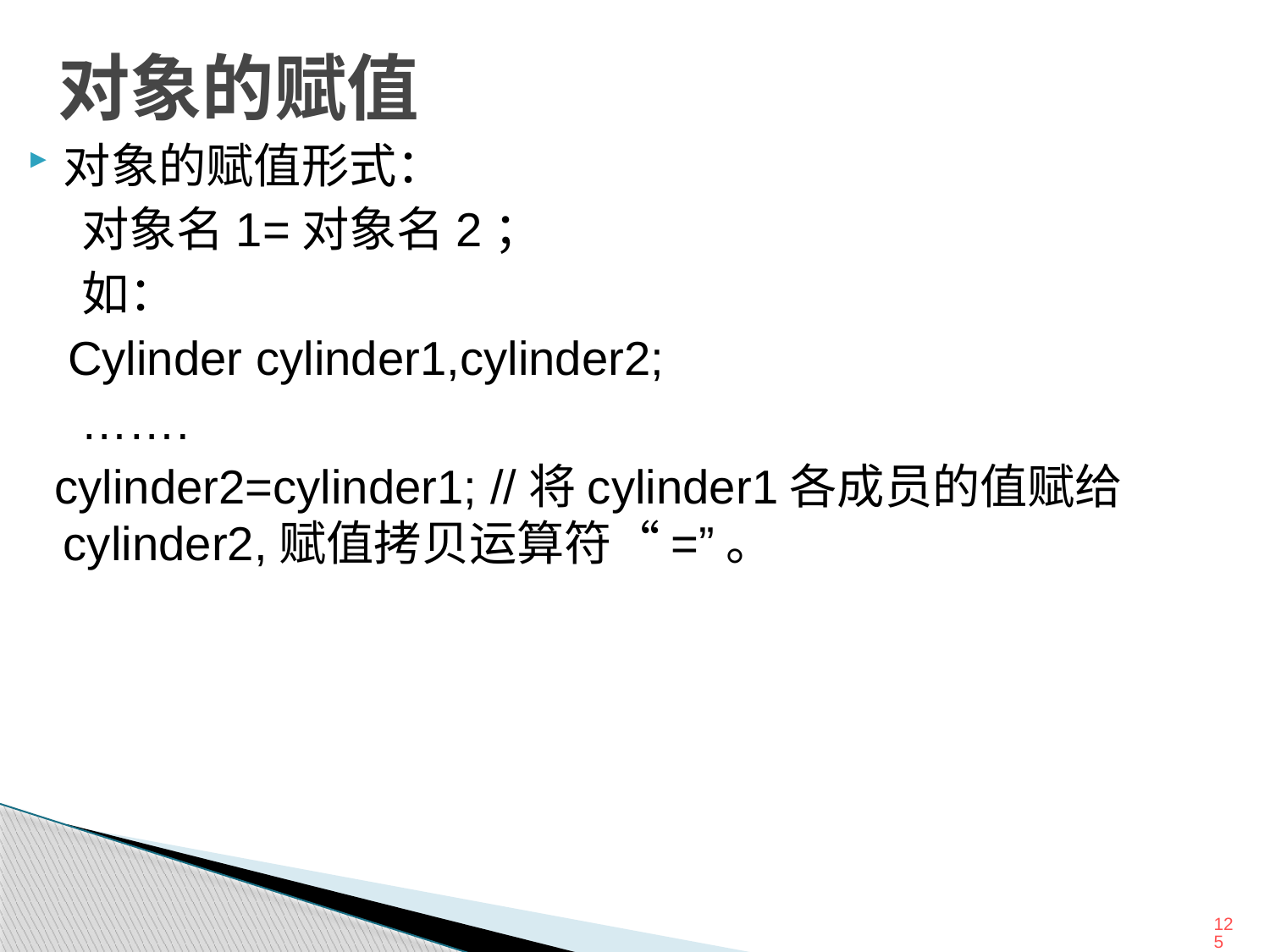

# 对象的赋值
对象的赋值形式：
    对象名1=对象名2；
    如：
   Cylinder cylinder1,cylinder2;
    …….
  cylinder2=cylinder1; //将cylinder1各成员的值赋给cylinder2,赋值拷贝运算符“=”。
125